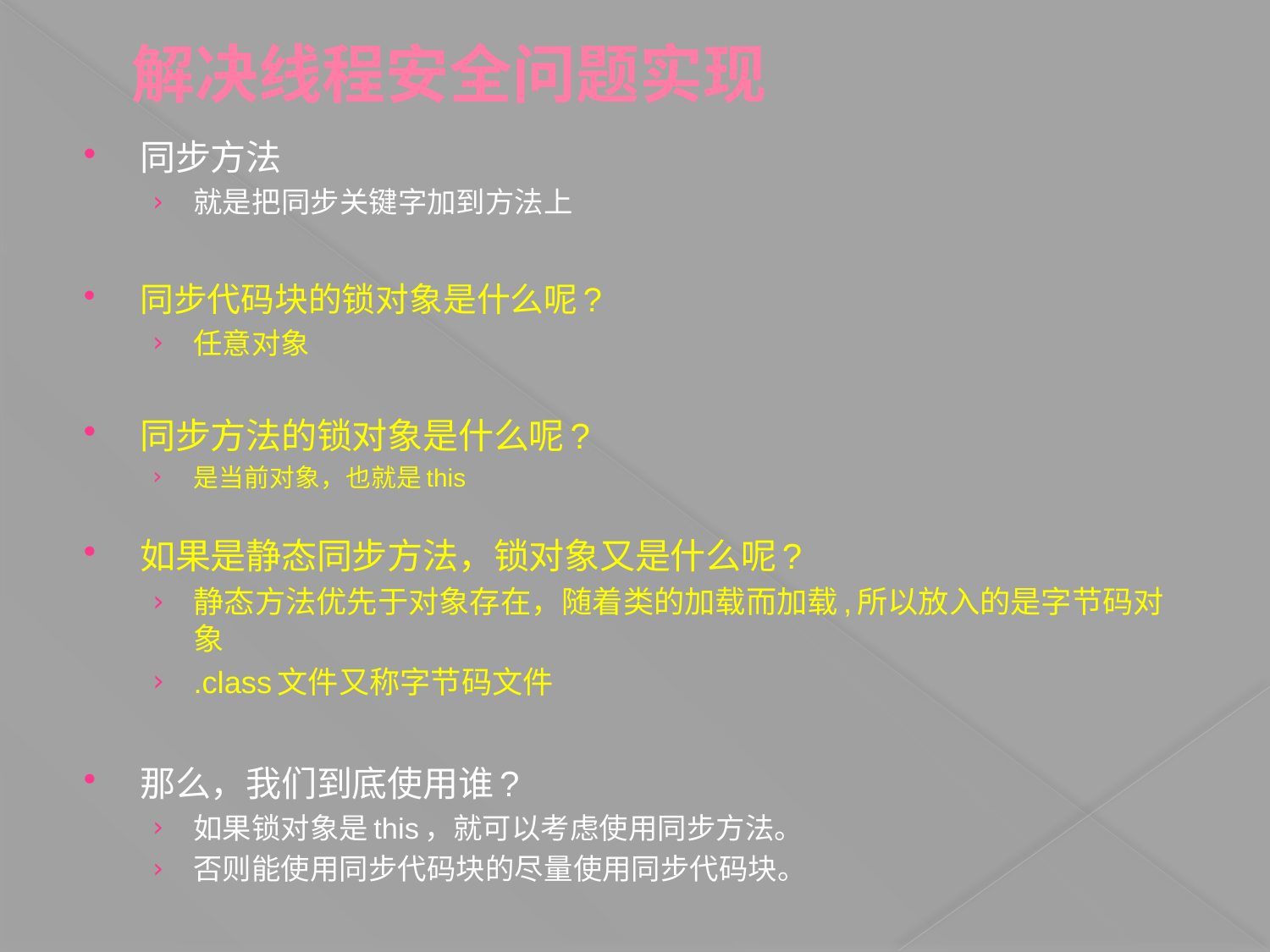

# 解决线程安全问题实现
同步方法
就是把同步关键字加到方法上

同步代码块的锁对象是什么呢?
任意对象

同步方法的锁对象是什么呢?
是当前对象，也就是this

如果是静态同步方法，锁对象又是什么呢?
静态方法优先于对象存在，随着类的加载而加载,所以放入的是字节码对象
.class文件又称字节码文件

那么，我们到底使用谁?
如果锁对象是this，就可以考虑使用同步方法。
否则能使用同步代码块的尽量使用同步代码块。